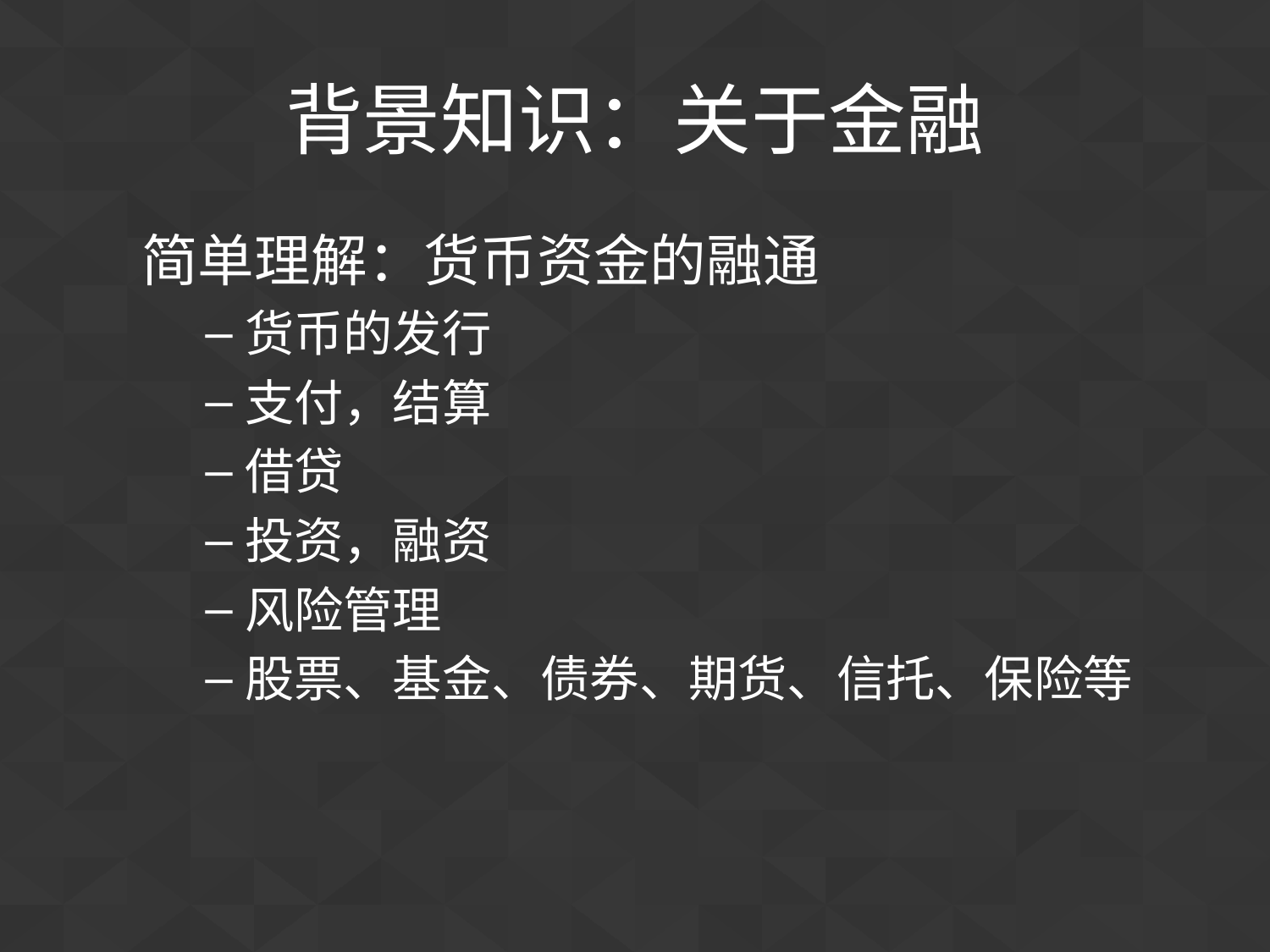

# 背景知识：关于金融
简单理解：货币资金的融通
货币的发行
支付，结算
借贷
投资，融资
风险管理
股票、基金、债券、期货、信托、保险等